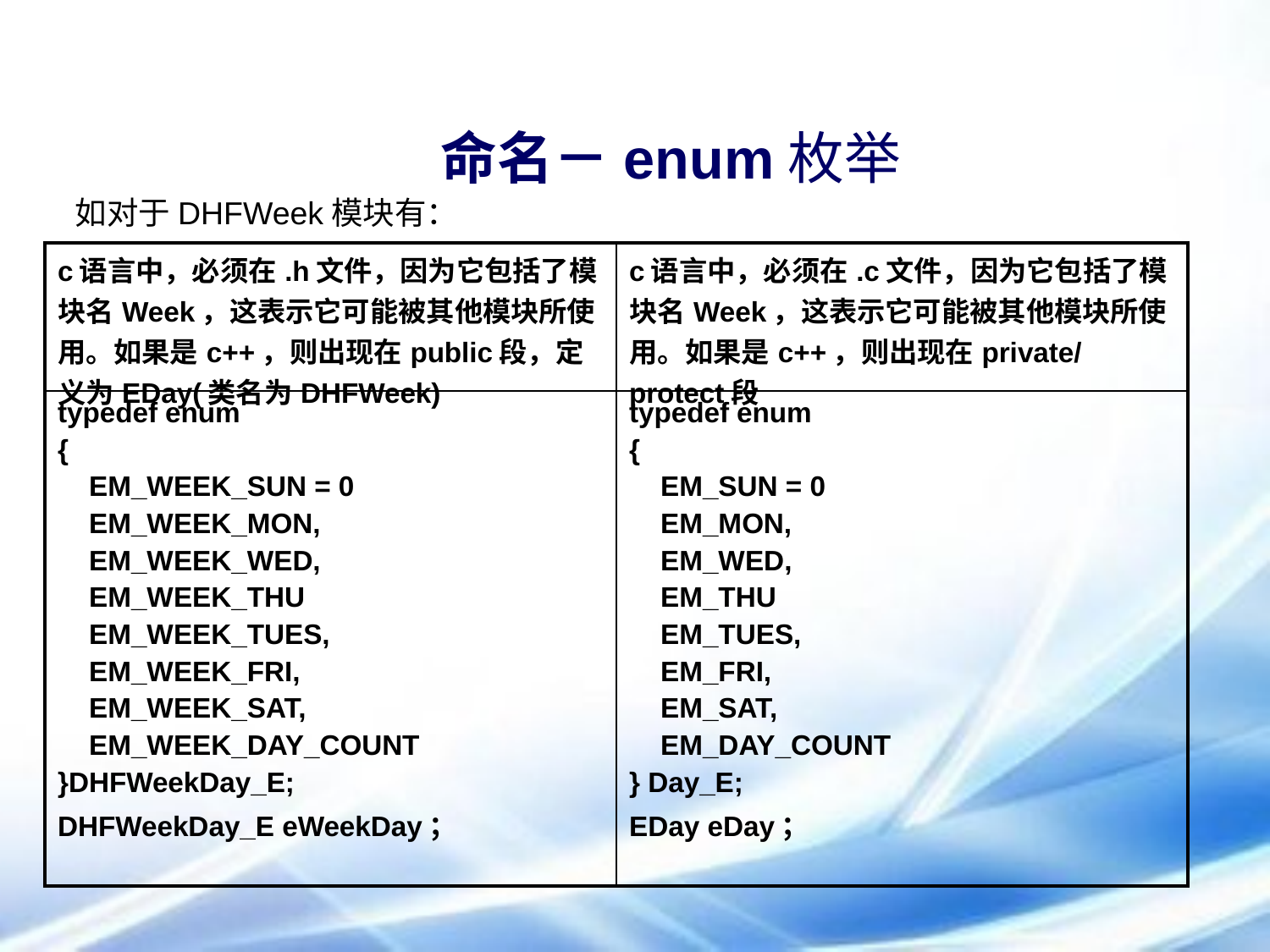

# 命名－enum枚举
如对于DHFWeek模块有：
| c语言中，必须在.h文件，因为它包括了模块名Week，这表示它可能被其他模块所使用。如果是c++，则出现在public段，定义为EDay(类名为DHFWeek) | c语言中，必须在.c文件，因为它包括了模块名Week，这表示它可能被其他模块所使用。如果是c++，则出现在private/protect段 |
| --- | --- |
| typedef enum { EM\_WEEK\_SUN = 0 EM\_WEEK\_MON, EM\_WEEK\_WED, EM\_WEEK\_THU EM\_WEEK\_TUES, EM\_WEEK\_FRI, EM\_WEEK\_SAT, EM\_WEEK\_DAY\_COUNT }DHFWeekDay\_E; DHFWeekDay\_E eWeekDay； | typedef enum { EM\_SUN = 0 EM\_MON, EM\_WED, EM\_THU EM\_TUES, EM\_FRI, EM\_SAT, EM\_DAY\_COUNT } Day\_E; EDay eDay； |